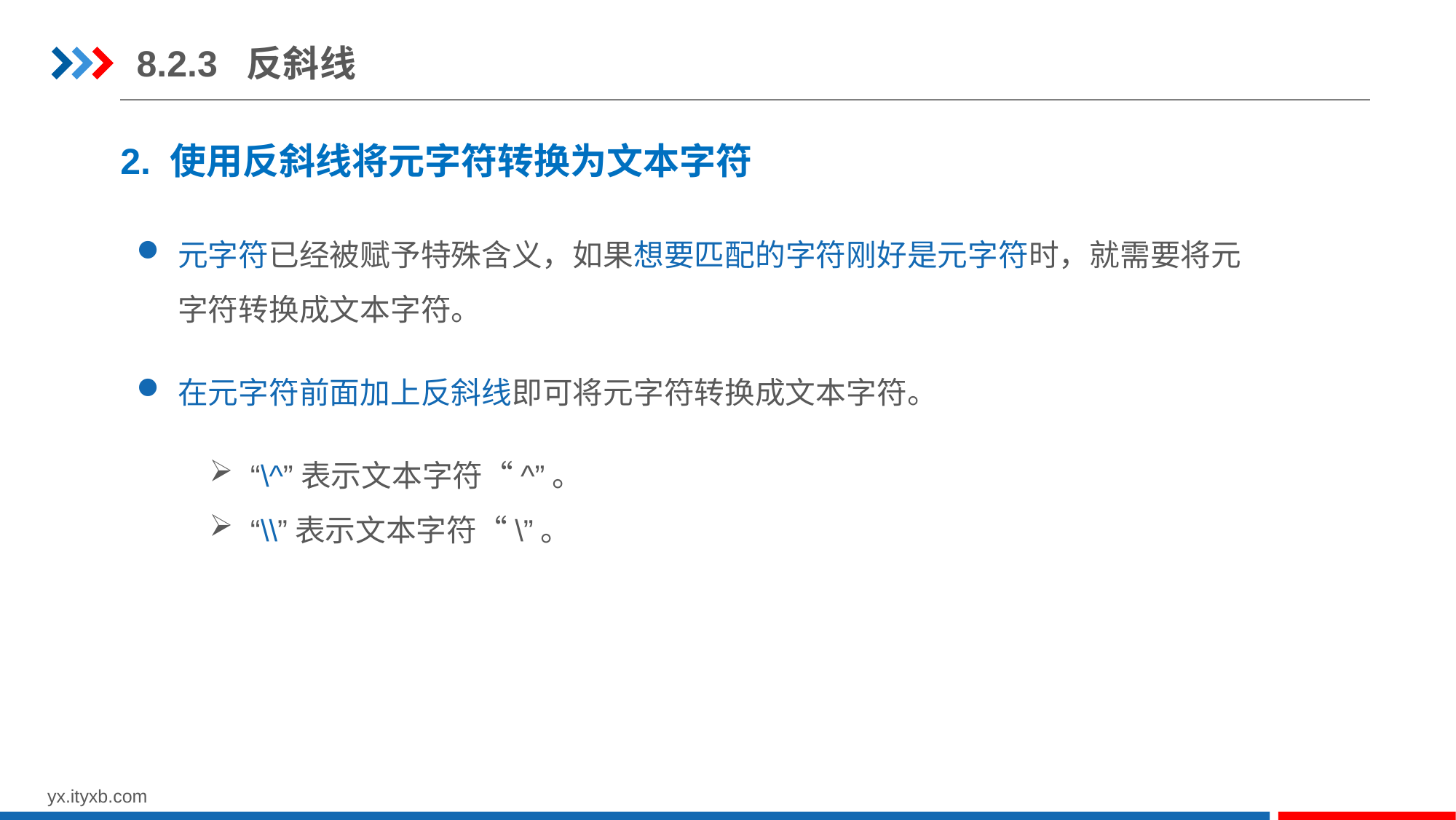

8.2.3  反斜线
2. 使用反斜线将元字符转换为文本字符

元字符已经被赋予特殊含义，如果想要匹配的字符刚好是元字符时，就需要将元字符转换成文本字符。

在元字符前面加上反斜线即可将元字符转换成文本字符。

“\^”表示文本字符“^”。
“\\”表示文本字符“\”。